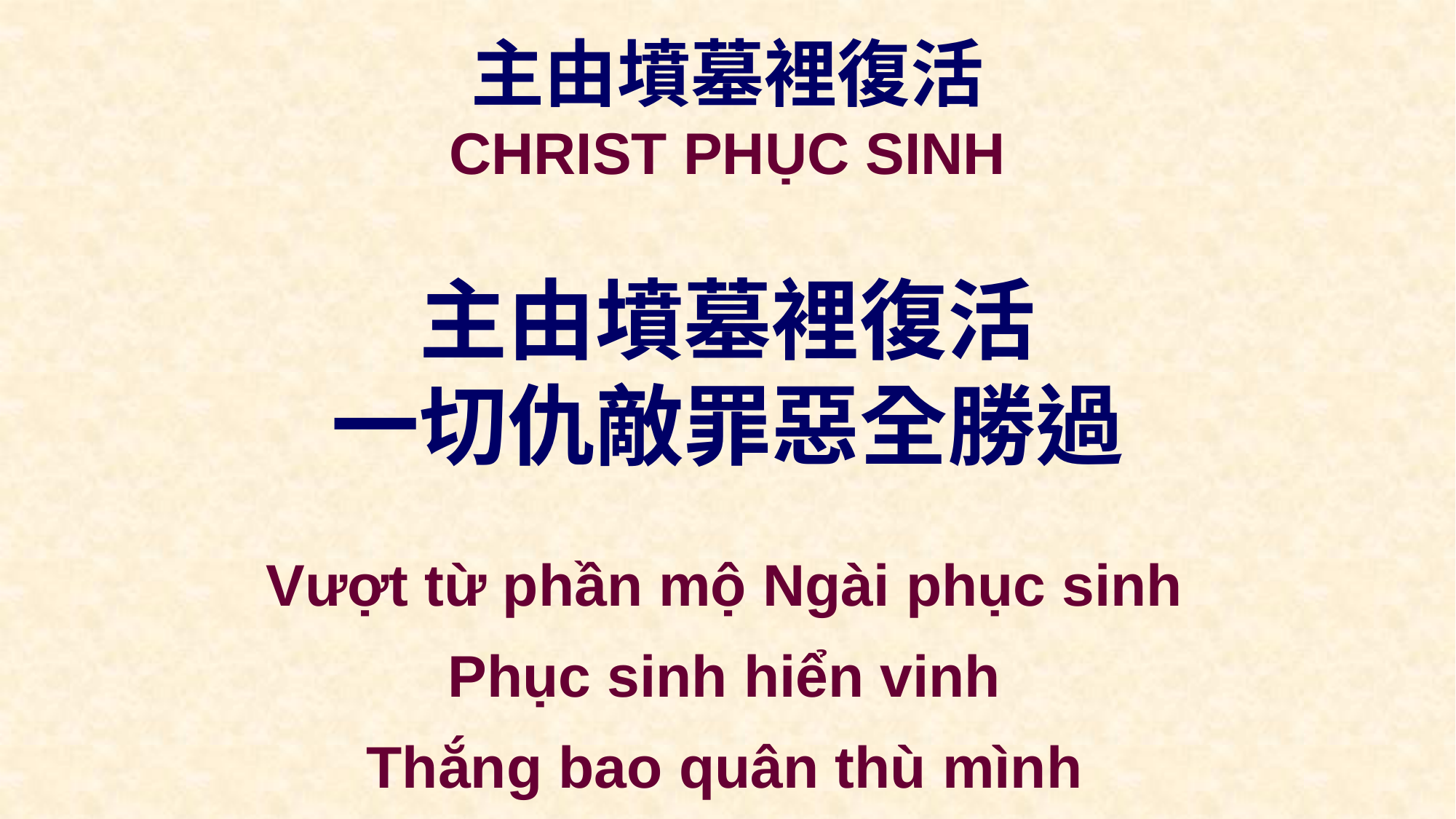

主由墳墓裡復活
CHRIST PHỤC SINH
主由墳墓裡復活
一切仇敵罪惡全勝過
Vượt từ phần mộ Ngài phục sinh
Phục sinh hiển vinh
Thắng bao quân thù mình